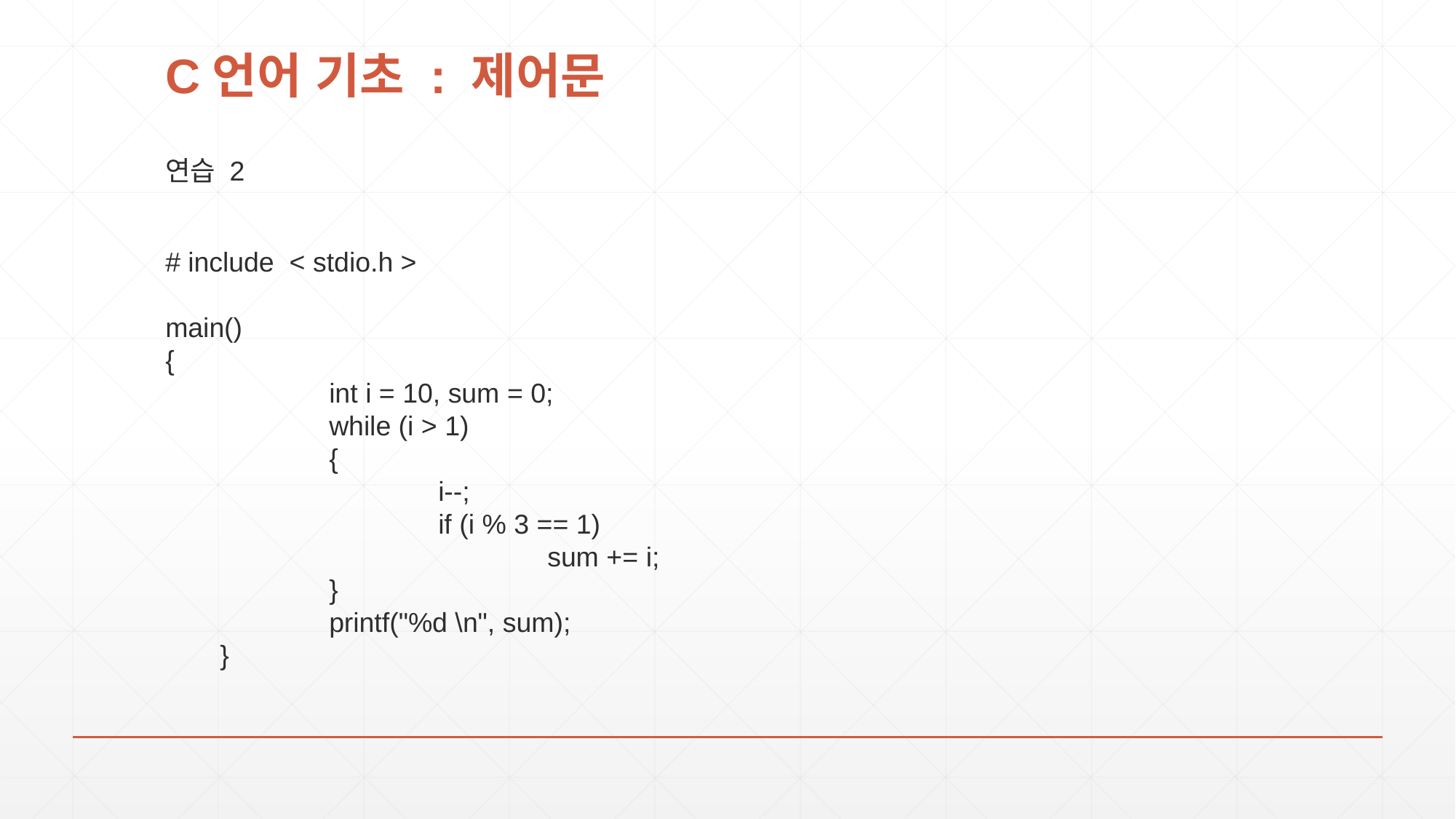

# C언어 기초 : 제어문
연습 2

# include  < stdio.h >

main()
{
	int i = 10, sum = 0;
	while (i > 1)
	{
		i--;
		if (i % 3 == 1)
			sum += i;
	}
	printf("%d \n", sum);
}